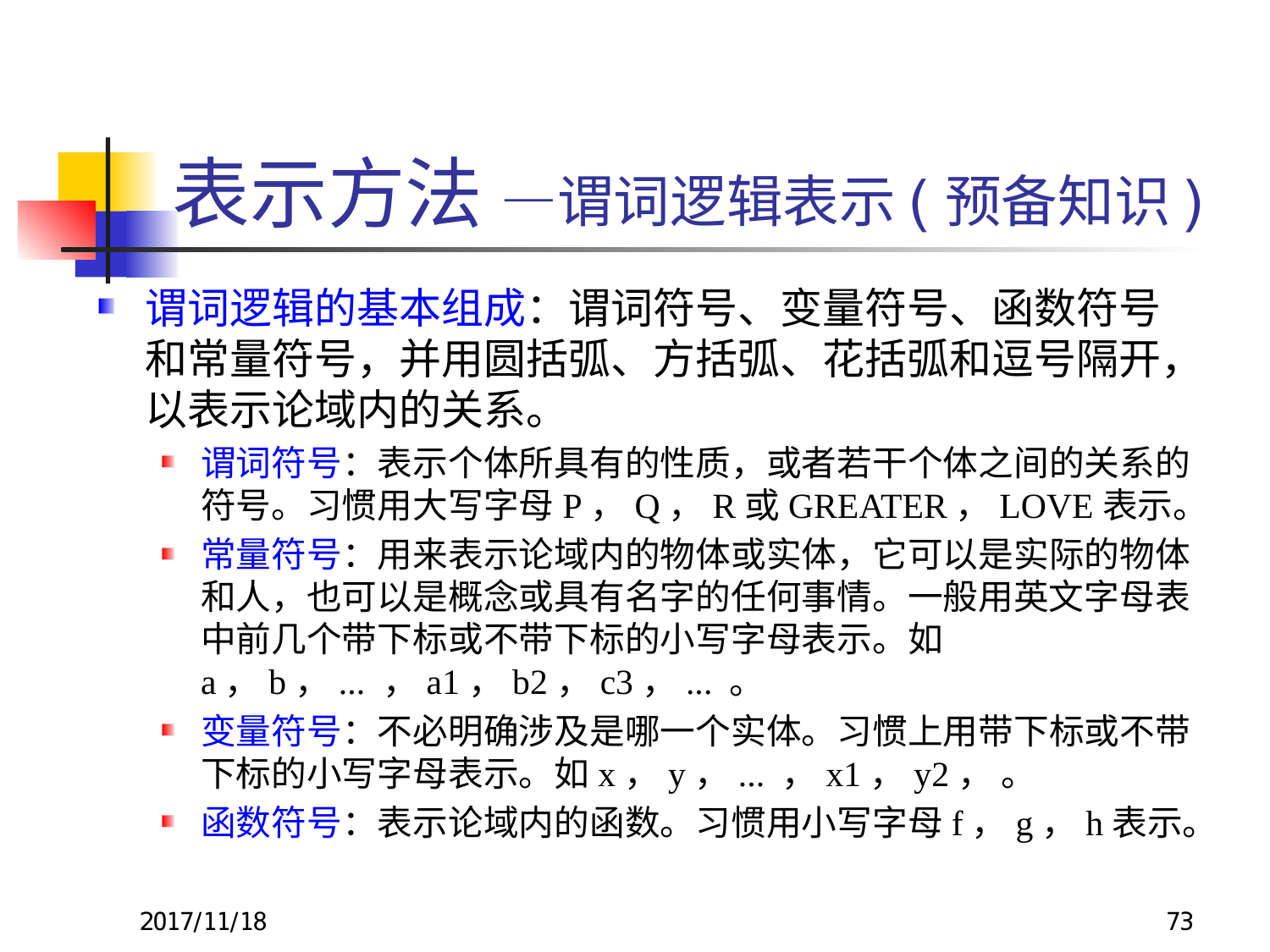

# 表示方法 —谓词逻辑表示(预备知识)
谓词逻辑的基本组成：谓词符号、变量符号、函数符号和常量符号，并用圆括弧、方括弧、花括弧和逗号隔开，以表示论域内的关系。
谓词符号：表示个体所具有的性质，或者若干个体之间的关系的符号。习惯用大写字母P，Q，R或GREATER，LOVE表示。
常量符号：用来表示论域内的物体或实体，它可以是实际的物体和人，也可以是概念或具有名字的任何事情。一般用英文字母表中前几个带下标或不带下标的小写字母表示。如a，b，... ，a1，b2，c3，... 。
变量符号：不必明确涉及是哪一个实体。习惯上用带下标或不带下标的小写字母表示。如x，y，... ，x1，y2， 。
函数符号：表示论域内的函数。习惯用小写字母f，g，h表示。
2017/11/18
73